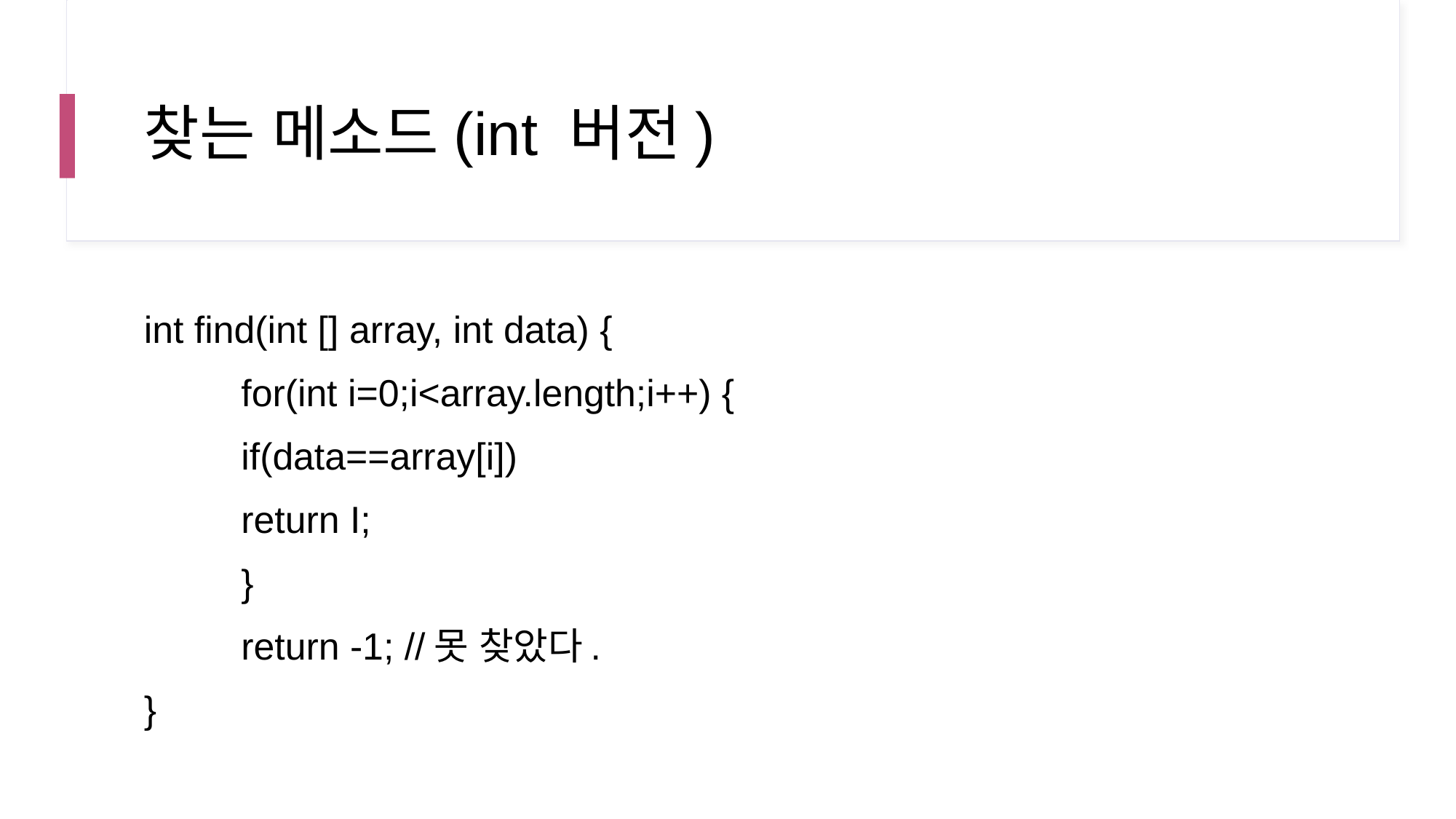

# 찾는 메소드(int 버전)
int find(int [] array, int data) {
	for(int i=0;i<array.length;i++) {
		if(data==array[i])
			return I;
	}
	return -1; //못 찾았다.
}